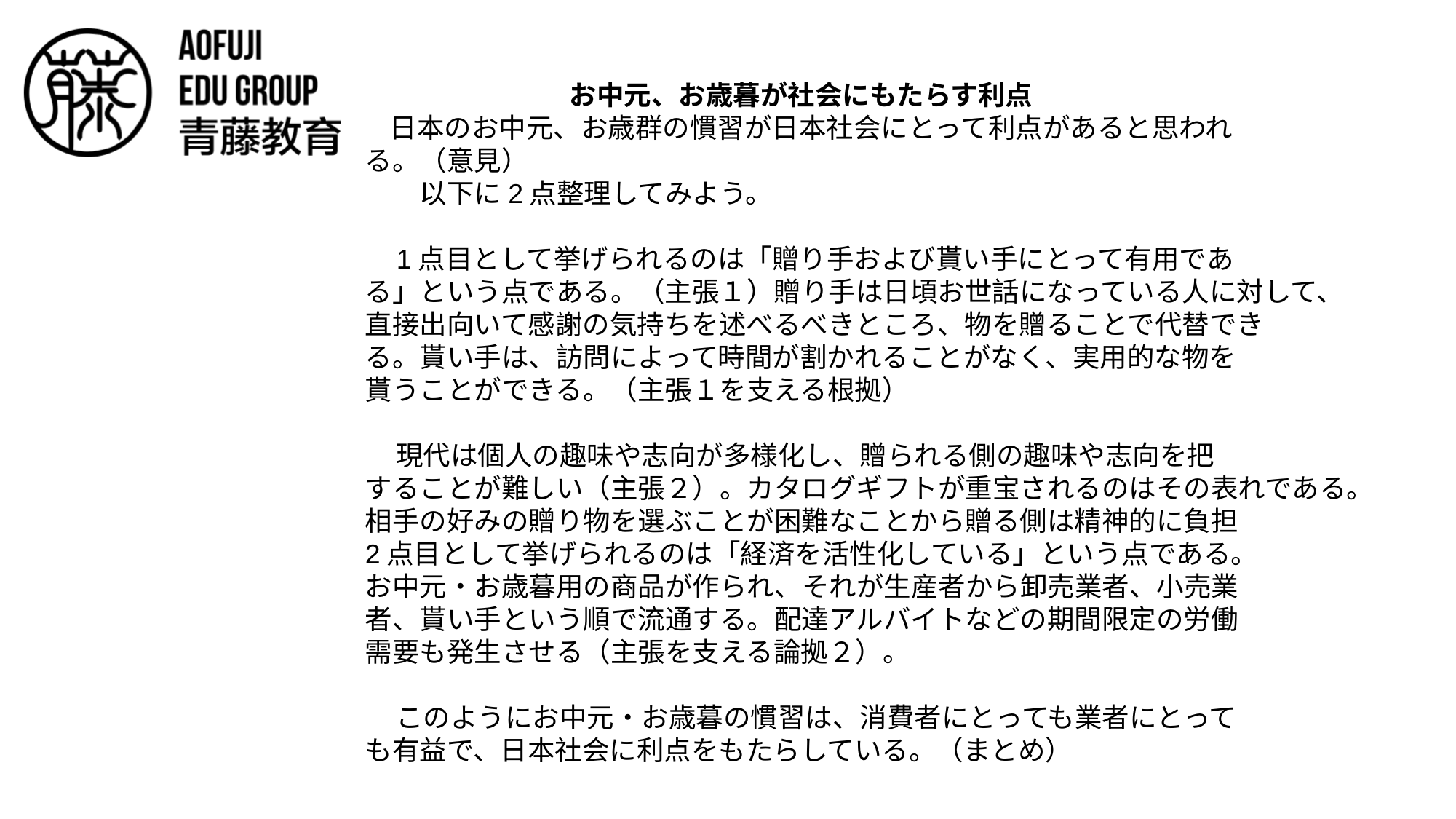

# お中元、お歳暮が社会にもたらす利点 日本のお中元、お歳群の慣習が日本社会にとって利点があると思われ る。（意見） 　　以下に2点整理してみよう。 1点目として挙げられるのは「贈り手および貰い手にとって有用であ る」という点である。（主張１）贈り手は日頃お世話になっている人に対して、 直接出向いて感謝の気持ちを述べるべきところ、物を贈ることで代替でき る。貰い手は、訪問によって時間が割かれることがなく、実用的な物を 貰うことができる。（主張１を支える根拠） 現代は個人の趣味や志向が多様化し、贈られる側の趣味や志向を把 することが難しい（主張２）。カタログギフトが重宝されるのはその表れである。 相手の好みの贈り物を選ぶことが困難なことから贈る側は精神的に負担 2点目として挙げられるのは「経済を活性化している」という点である。 お中元・お歳暮用の商品が作られ、それが生産者から卸売業者、小売業 者、貰い手という順で流通する。配達アルバイトなどの期間限定の労働 需要も発生させる（主張を支える論拠２）。 このようにお中元・お歳暮の慣習は、消費者にとっても業者にとって も有益で、日本社会に利点をもたらしている。（まとめ）